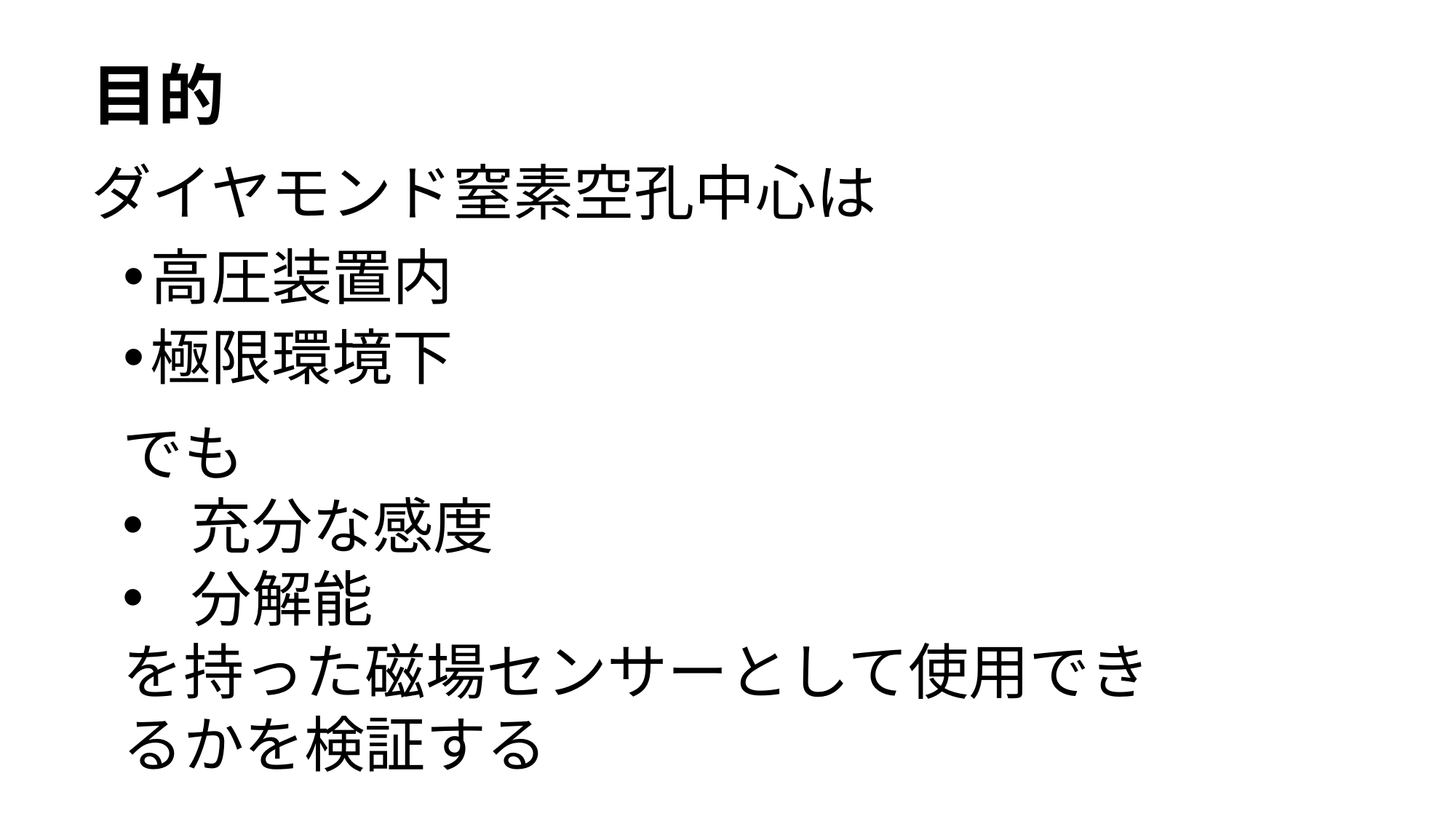

# 目的
ダイヤモンド窒素空孔中心は
高圧装置内
極限環境下

でも
充分な感度
分解能
を持った磁場センサーとして使用できるかを検証する